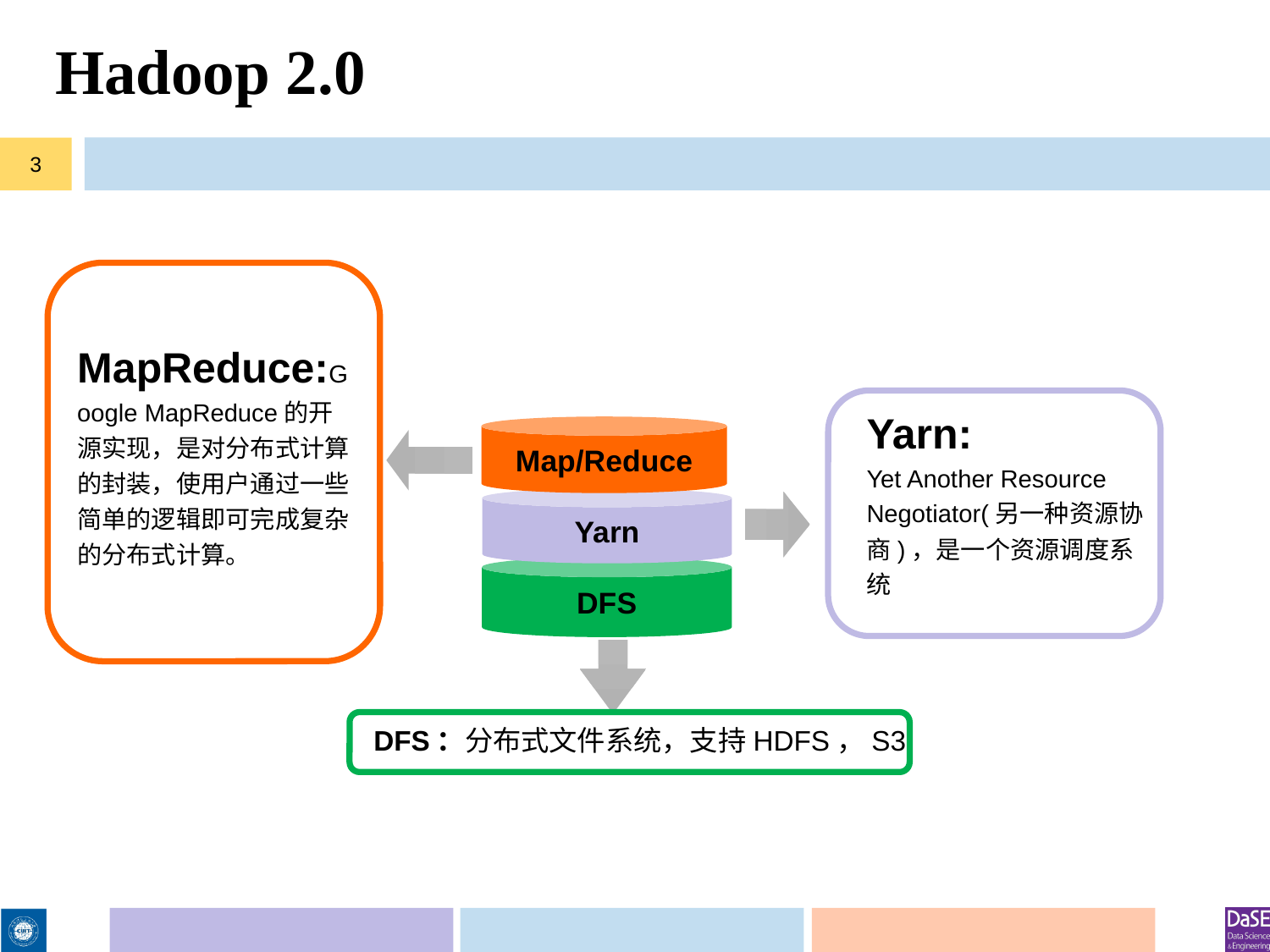

# Hadoop 2.0
3

MapReduce:Google MapReduce的开源实现，是对分布式计算的封装，使用户通过一些简单的逻辑即可完成复杂的分布式计算。

Yarn:
Yet Another Resource Negotiator(另一种资源协商)，是一个资源调度系统
Map/Reduce

Yarn

DFS

DFS：分布式文件系统，支持HDFS，S3